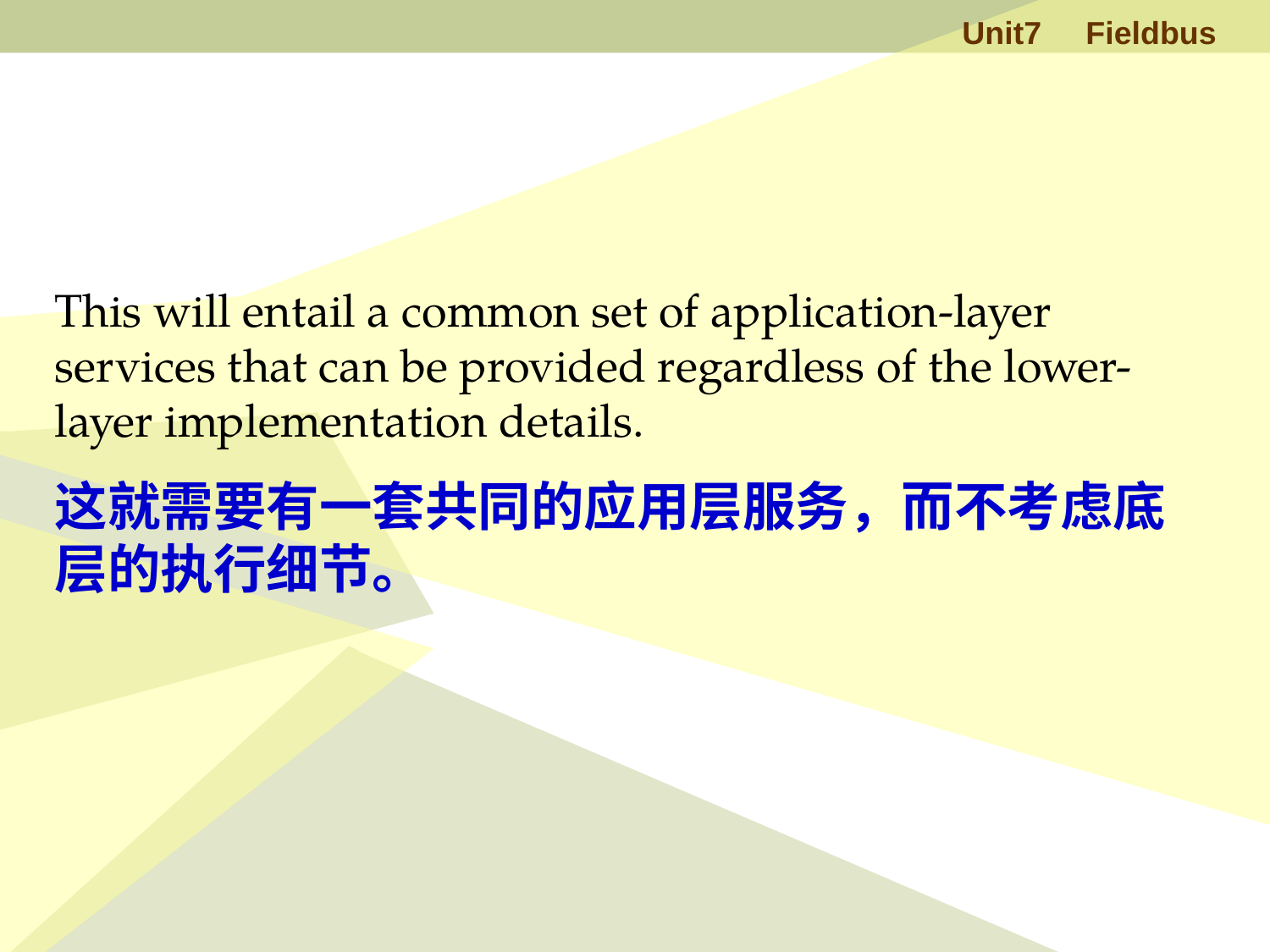

This will entail a common set of application-layer services that can be provided regardless of the lower-layer implementation details.
这就需要有一套共同的应用层服务，而不考虑底层的执行细节。